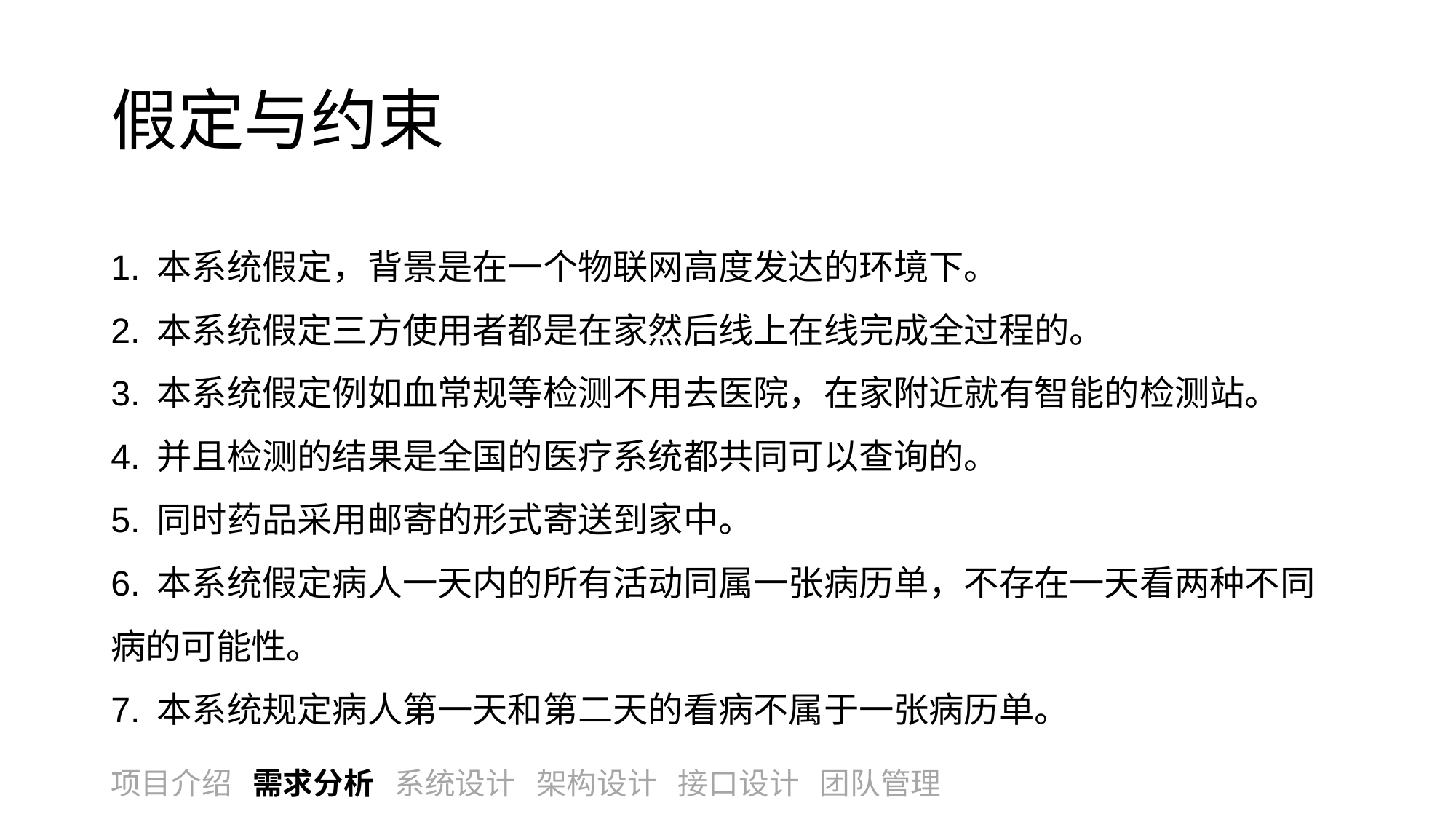

# 假定与约束
1. 本系统假定，背景是在一个物联网高度发达的环境下。
2. 本系统假定三方使用者都是在家然后线上在线完成全过程的。
3. 本系统假定例如血常规等检测不用去医院，在家附近就有智能的检测站。
4. 并且检测的结果是全国的医疗系统都共同可以查询的。
5. 同时药品采用邮寄的形式寄送到家中。
6. 本系统假定病人一天内的所有活动同属一张病历单，不存在一天看两种不同病的可能性。
7. 本系统规定病人第一天和第二天的看病不属于一张病历单。